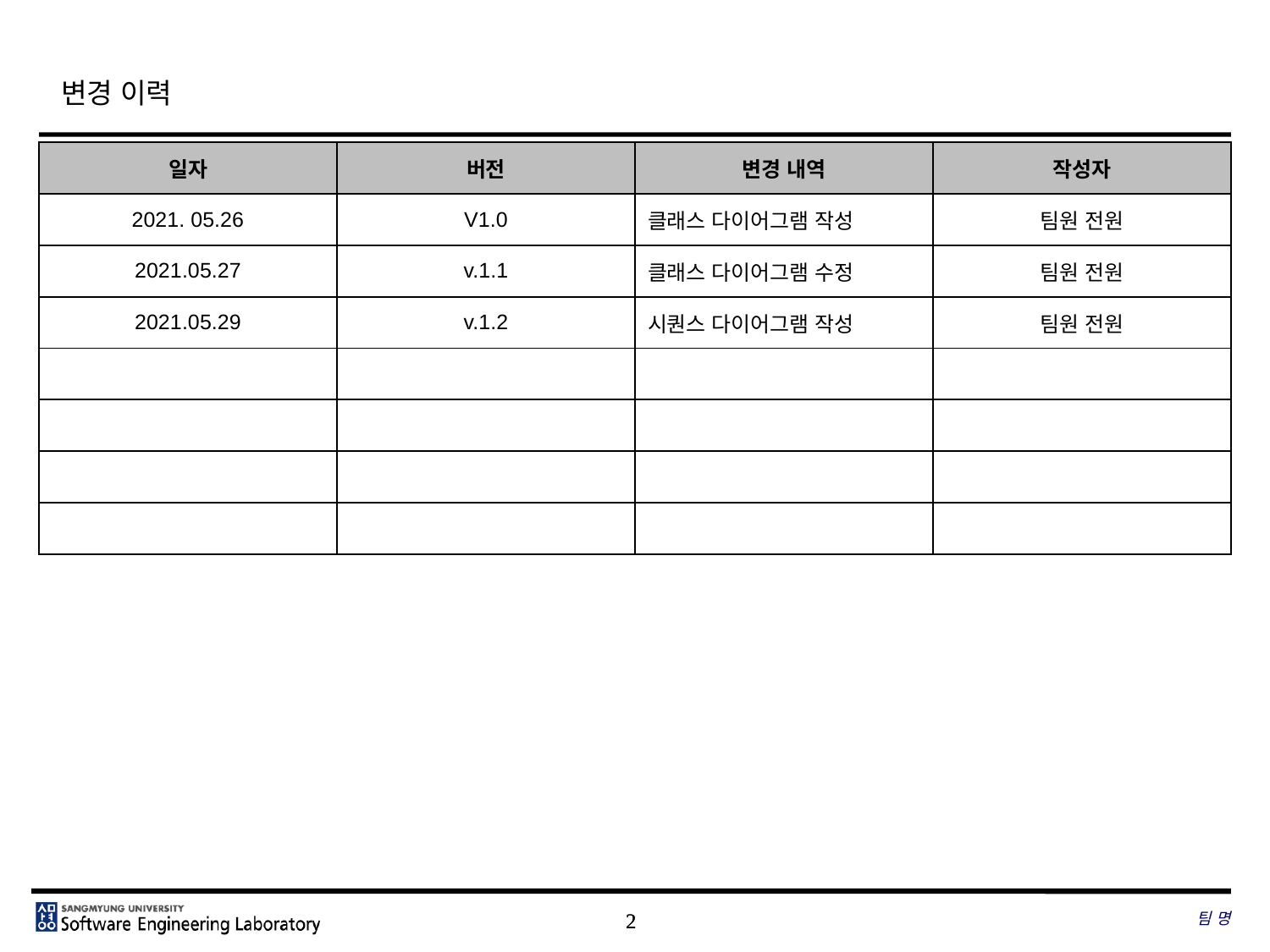

# 변경 이력
| 일자 | 버전 | 변경 내역 | 작성자 |
| --- | --- | --- | --- |
| 2021. 05.26 | V1.0 | 클래스 다이어그램 작성 | 팀원 전원 |
| 2021.05.27 | v.1.1 | 클래스 다이어그램 수정 | 팀원 전원 |
| 2021.05.29 | v.1.2 | 시퀀스 다이어그램 작성 | 팀원 전원 |
|  |  |  |  |
|  |  |  |  |
|  |  |  |  |
|  |  |  |  |
팀 명